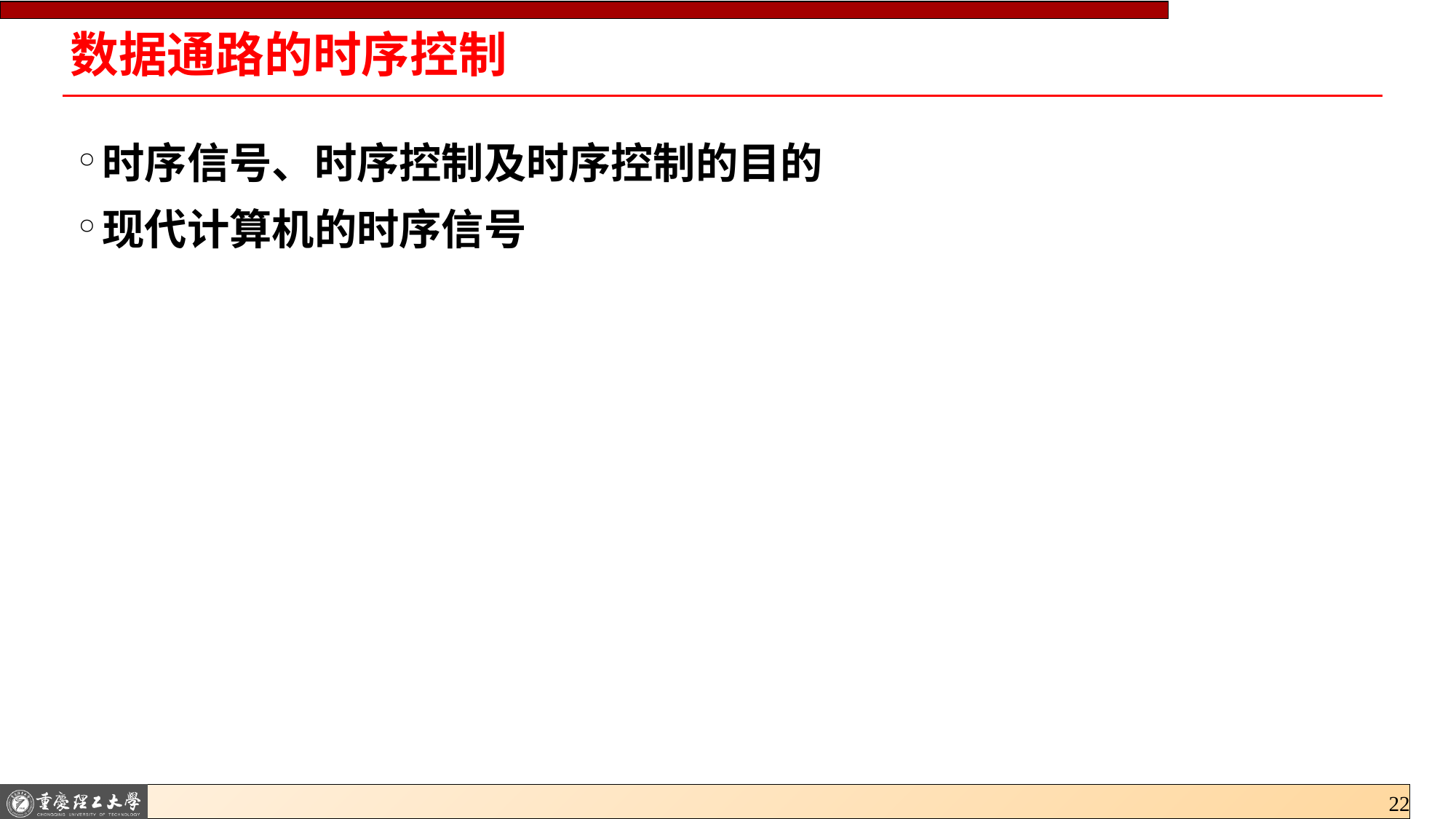

# 数据通路的时序控制
时序信号、时序控制及时序控制的目的
现代计算机的时序信号